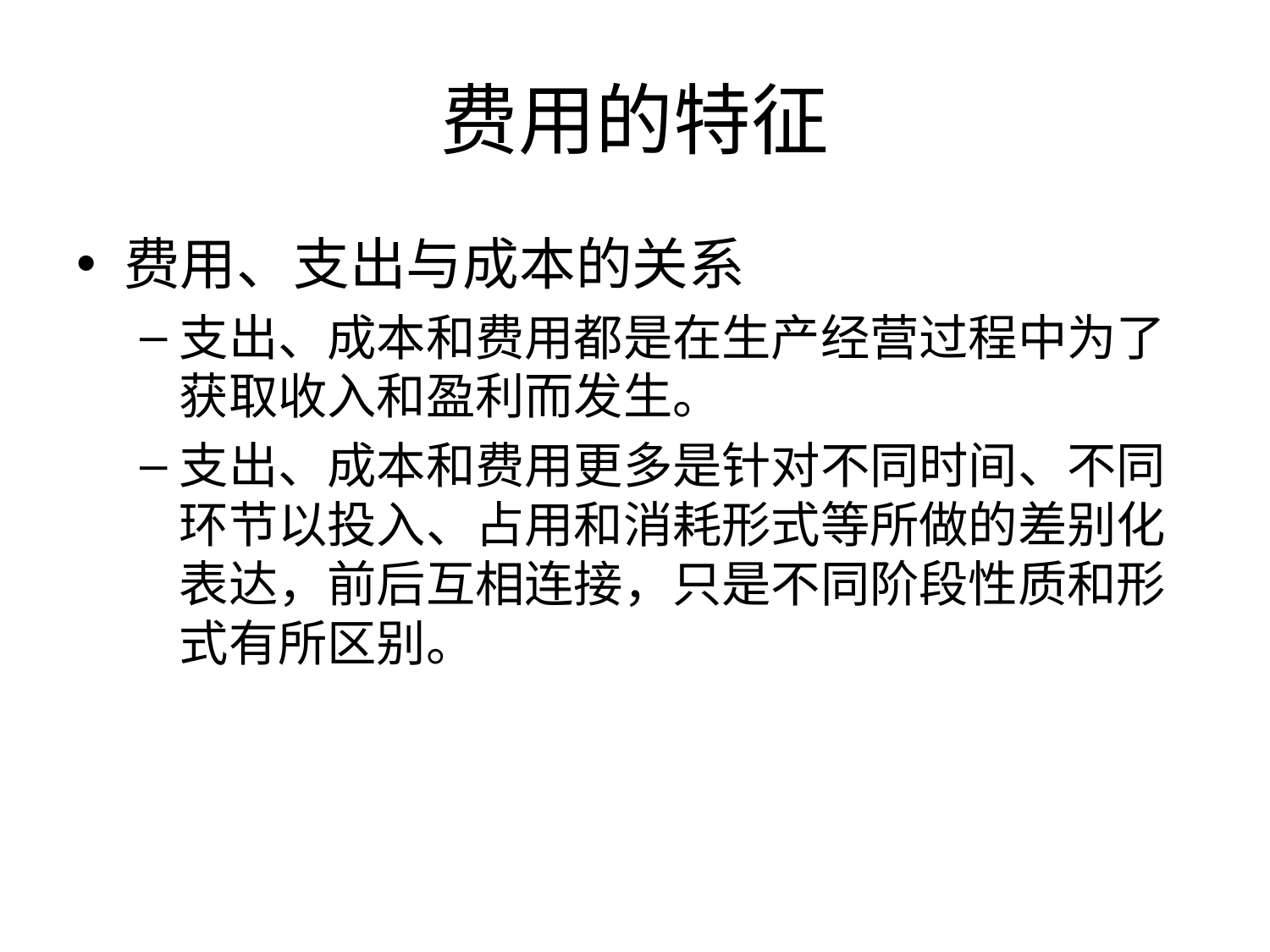

# 费用的特征
费用、支出与成本的关系
支出、成本和费用都是在生产经营过程中为了获取收入和盈利而发生。
支出、成本和费用更多是针对不同时间、不同环节以投入、占用和消耗形式等所做的差别化表达，前后互相连接，只是不同阶段性质和形式有所区别。